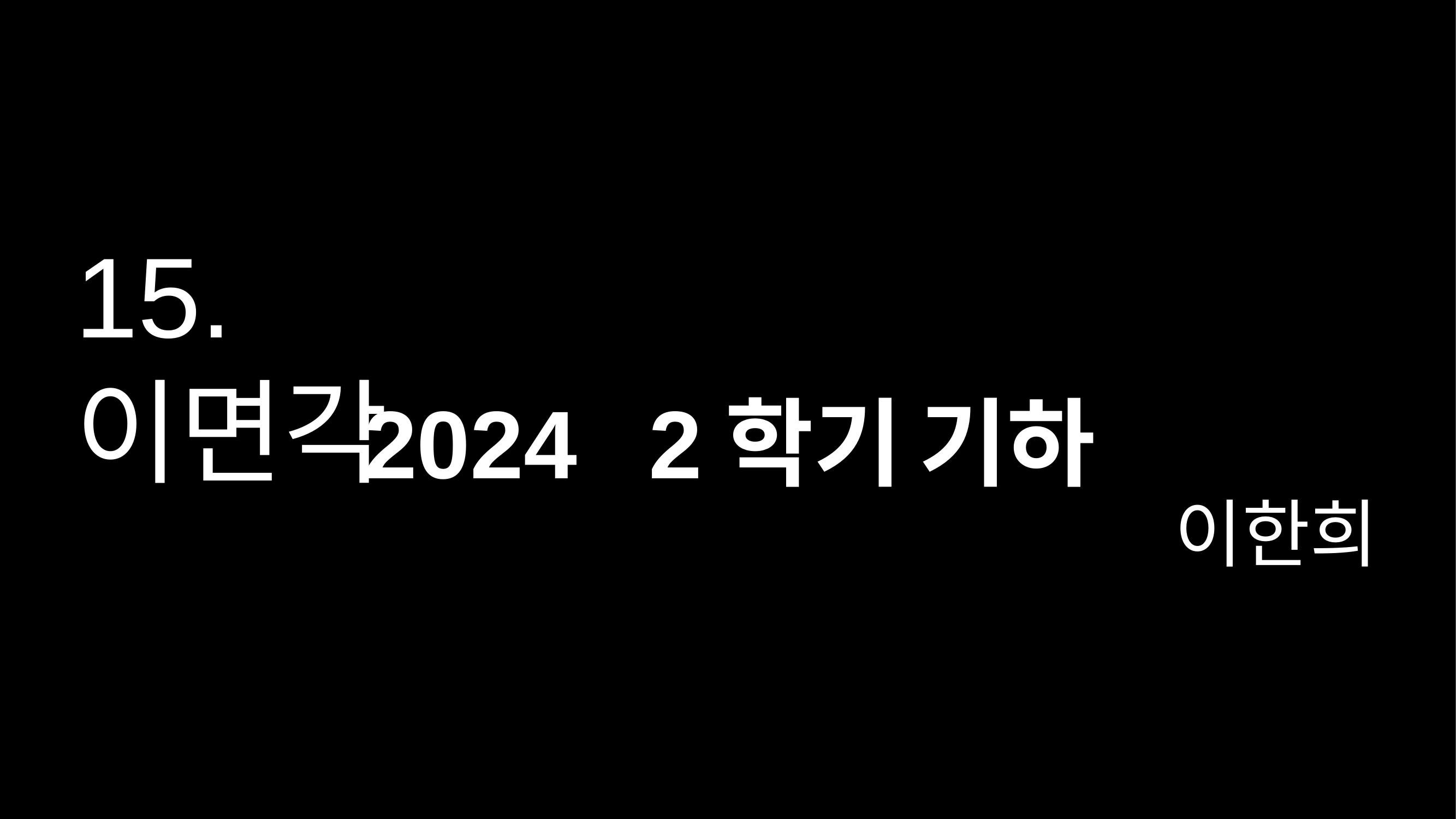

# 15.	이면각
2024	2학기	기하
이한희